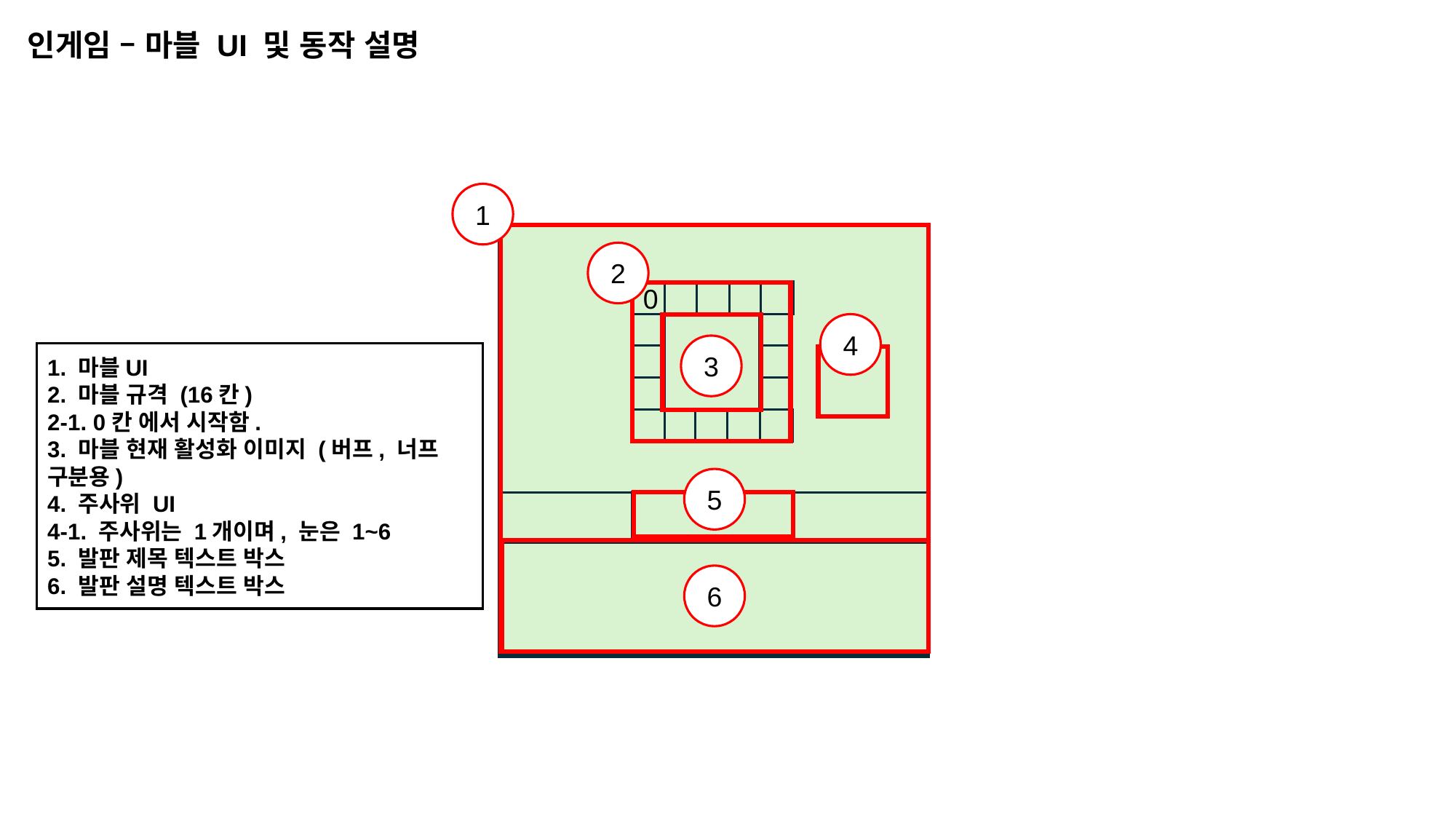

인게임 – 마블 UI 및 동작 설명
1

2
0

4

3
1. 마블UI
2. 마블 규격 (16칸)
2-1. 0칸 에서 시작함.
3. 마블 현재 활성화 이미지 (버프, 너프 구분용)
4. 주사위 UI
4-1. 주사위는 1개이며, 눈은 1~6
5. 발판 제목 텍스트 박스
6. 발판 설명 텍스트 박스

5

6